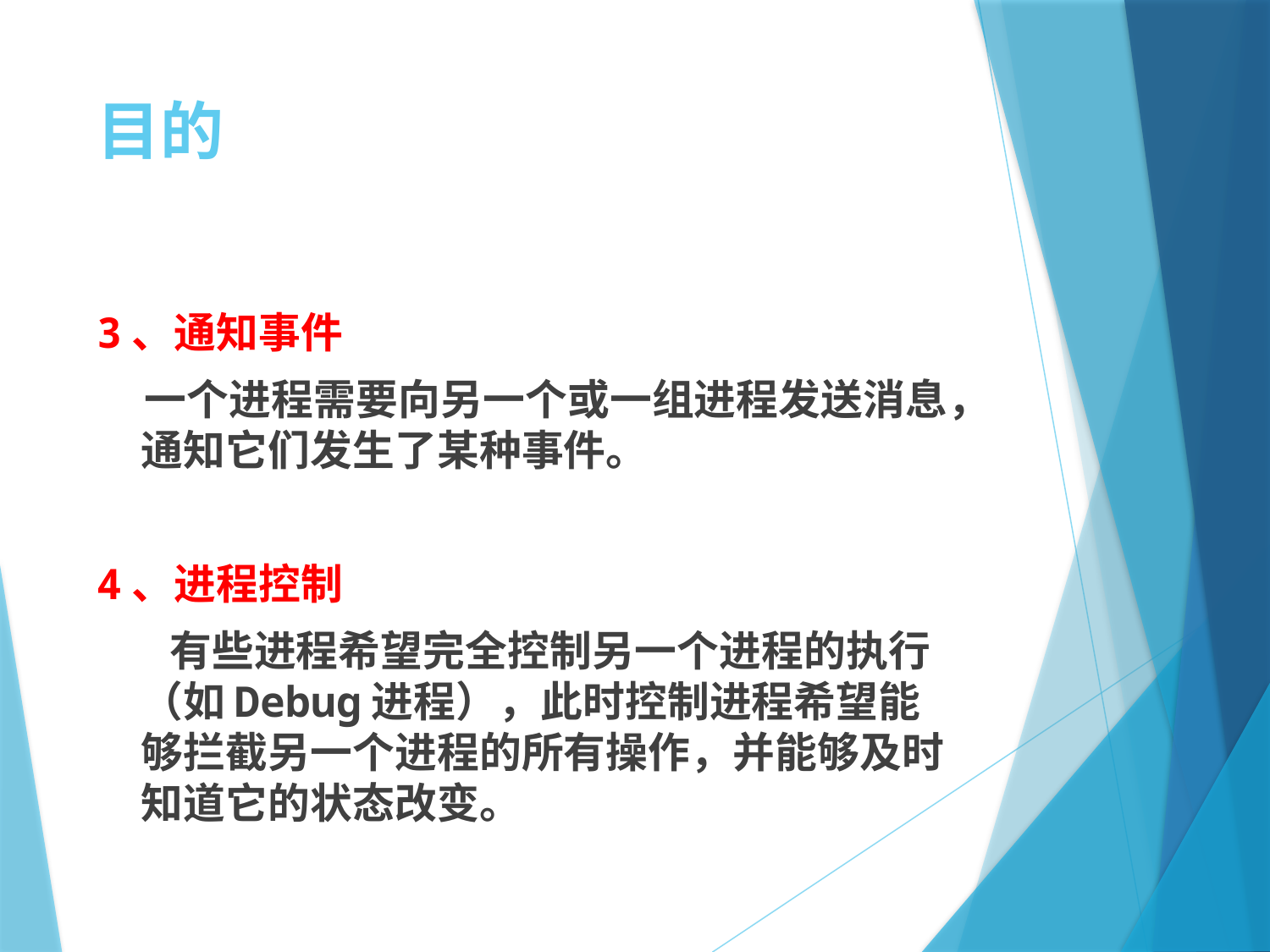

# 目的
3、通知事件
    一个进程需要向另一个或一组进程发送消息，通知它们发生了某种事件。

4、进程控制
	  有些进程希望完全控制另一个进程的执行（如Debug进程），此时控制进程希望能够拦截另一个进程的所有操作，并能够及时知道它的状态改变。